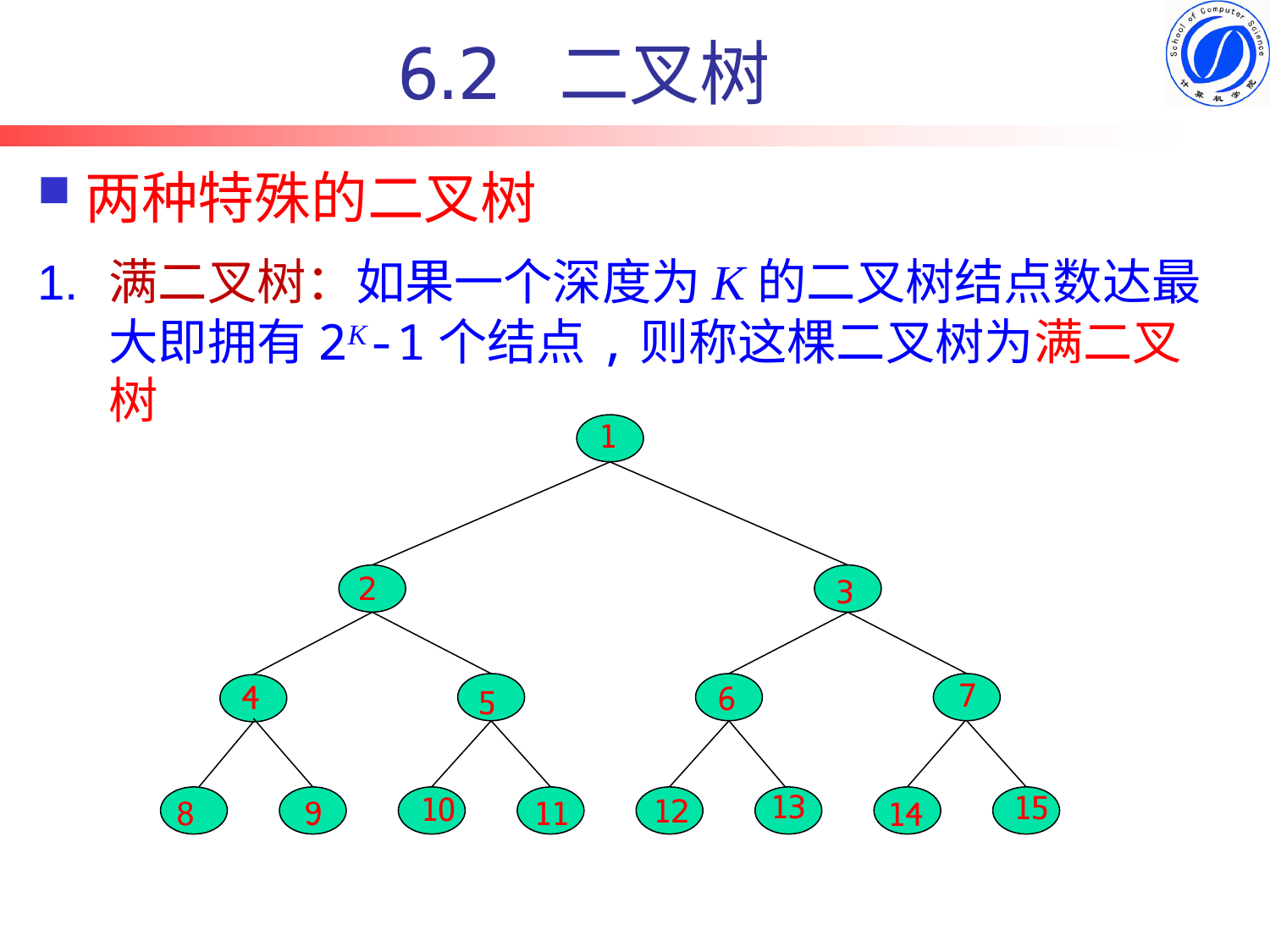

6.2  二叉树
# 两种特殊的二叉树
满二叉树：如果一个深度为K的二叉树结点数达最大即拥有2K-1个结点,则称这棵二叉树为满二叉树

1
2
3
7
4
6
5
13
15
10
12
8
9
11
14